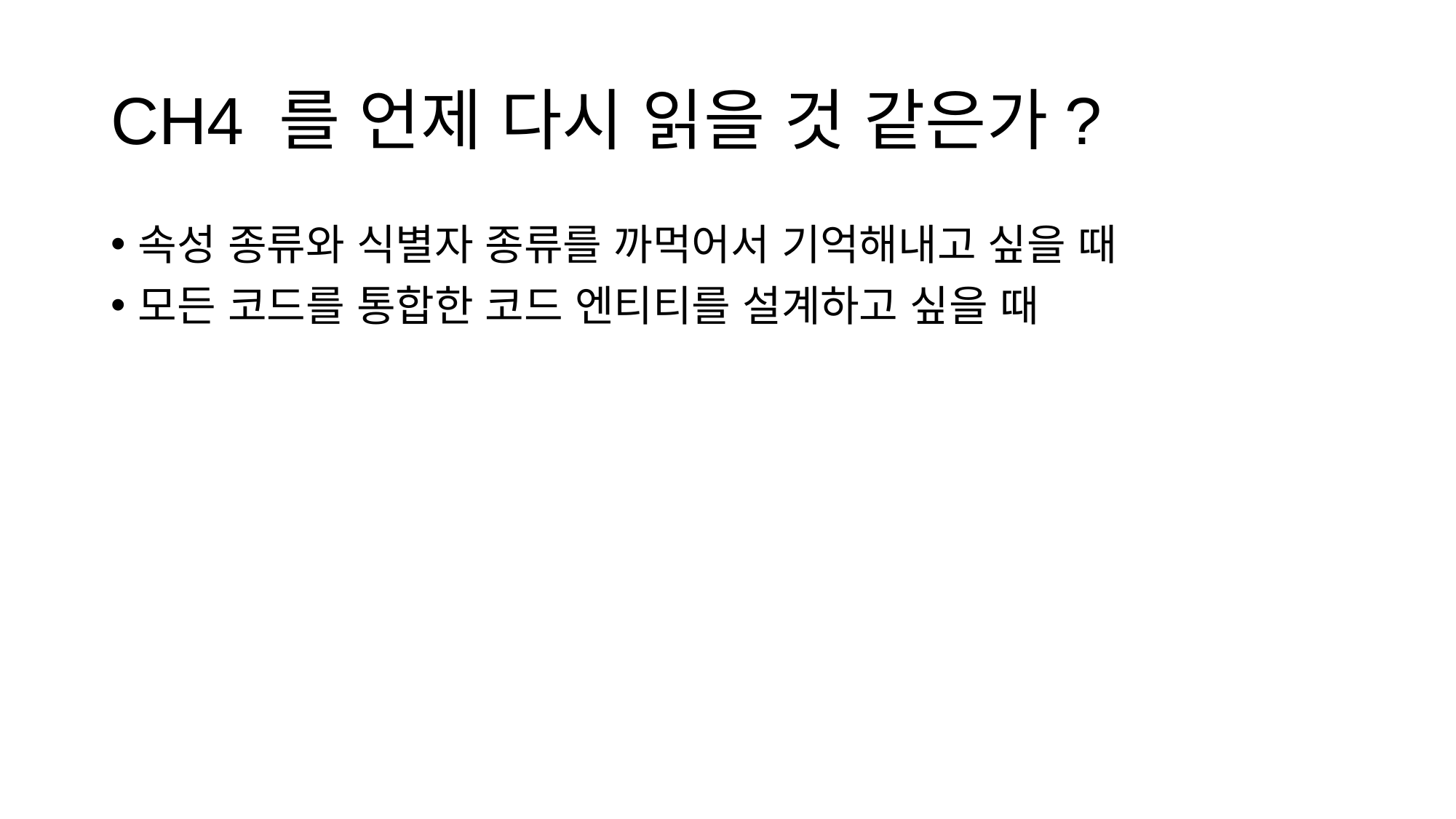

# CH4 를 언제 다시 읽을 것 같은가?
속성 종류와 식별자 종류를 까먹어서 기억해내고 싶을 때
모든 코드를 통합한 코드 엔티티를 설계하고 싶을 때